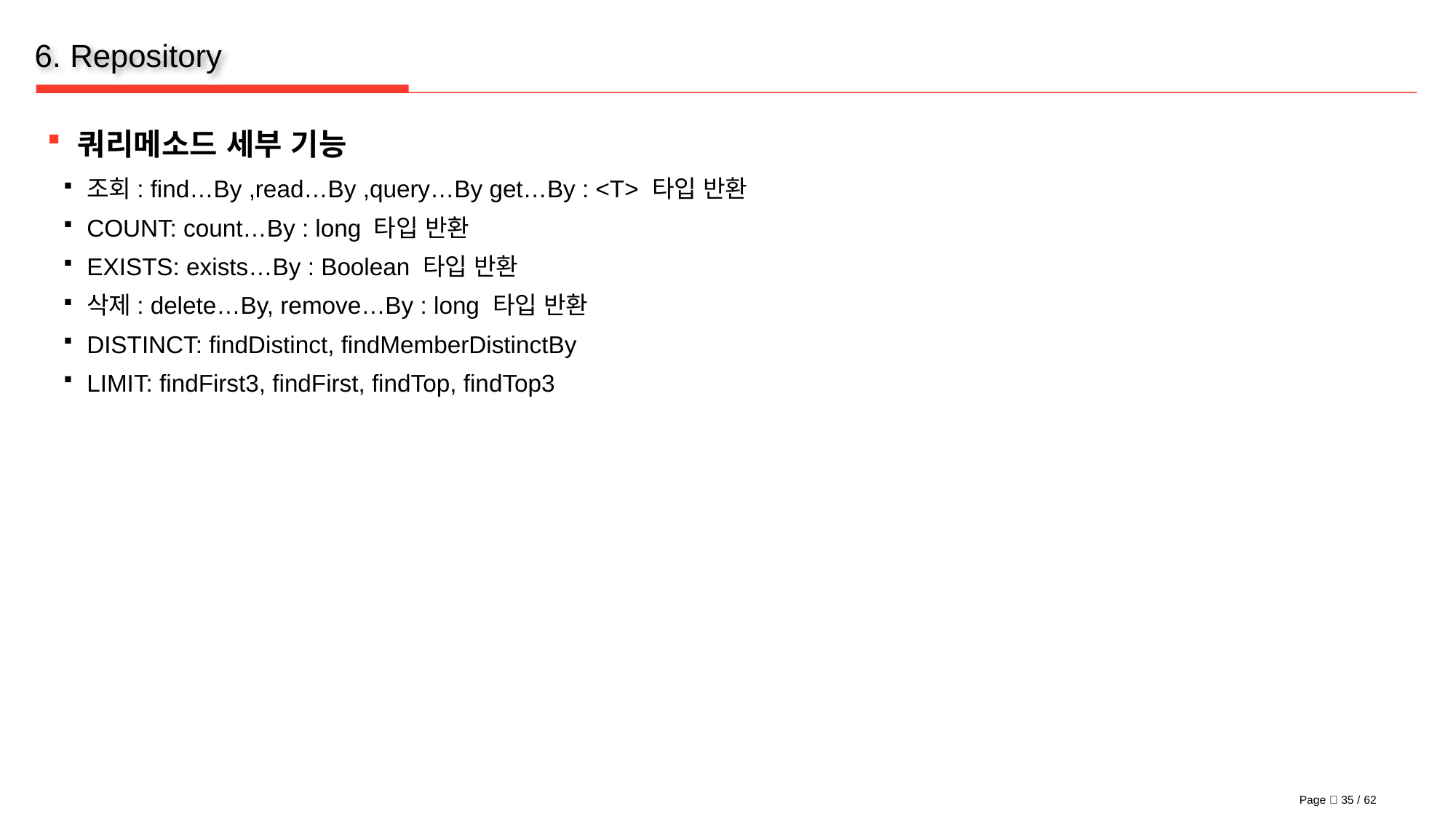

# 6. Repository
쿼리메소드 세부 기능
조회: find…By ,read…By ,query…By get…By : <T> 타입 반환
COUNT: count…By : long 타입 반환
EXISTS: exists…By : Boolean 타입 반환
삭제: delete…By, remove…By : long 타입 반환
DISTINCT: findDistinct, findMemberDistinctBy
LIMIT: findFirst3, findFirst, findTop, findTop3